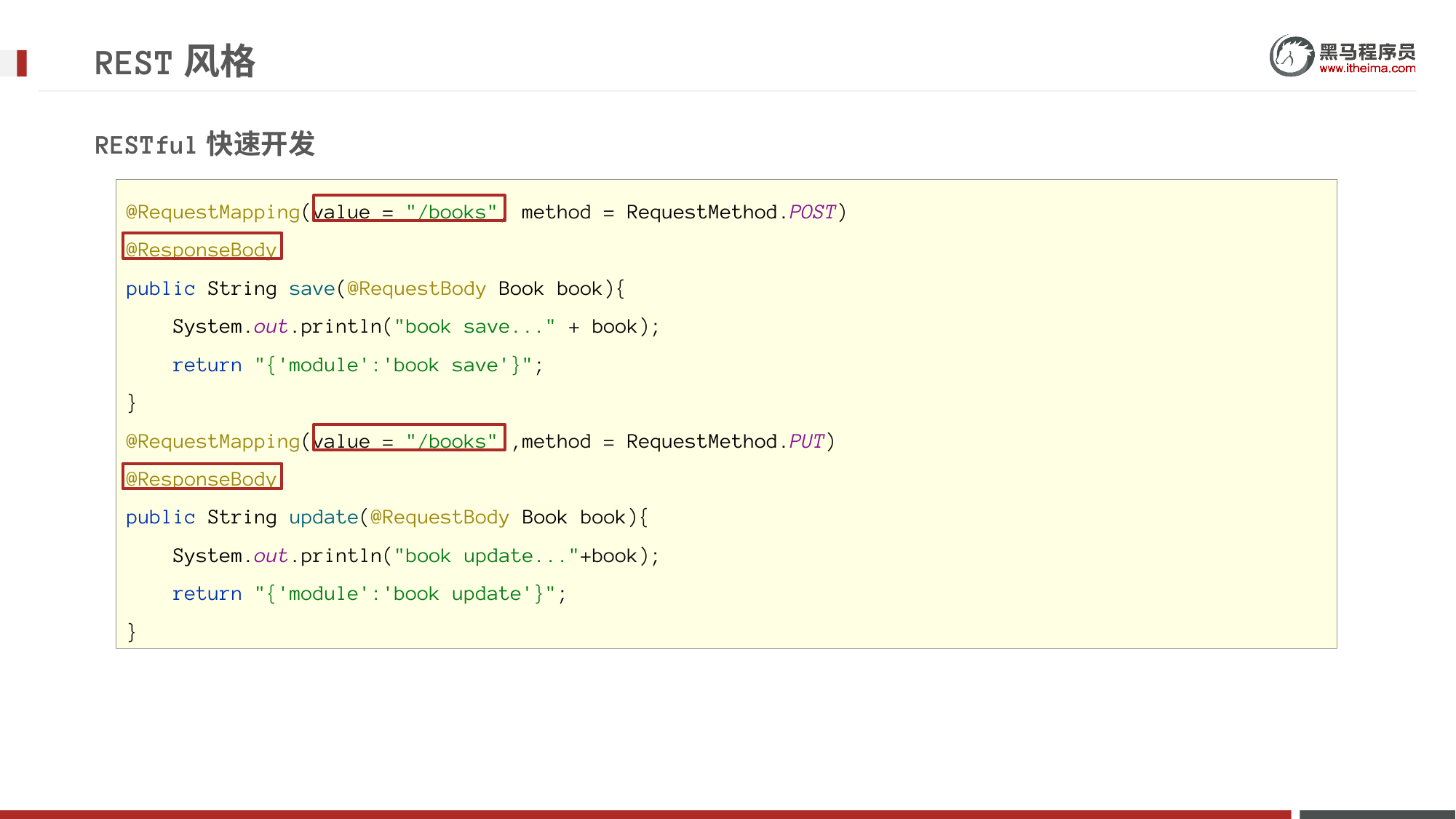

# REST风格
RESTful快速开发
@RequestMapping(value = "/books", method = RequestMethod.POST)
@ResponseBody
public String save(@RequestBody Book book){
    System.out.println("book save..." + book);
    return "{'module':'book save'}";
}
@RequestMapping(value = "/books" ,method = RequestMethod.PUT)
@ResponseBody
public String update(@RequestBody Book book){
    System.out.println("book update..."+book);
    return "{'module':'book update'}";
}